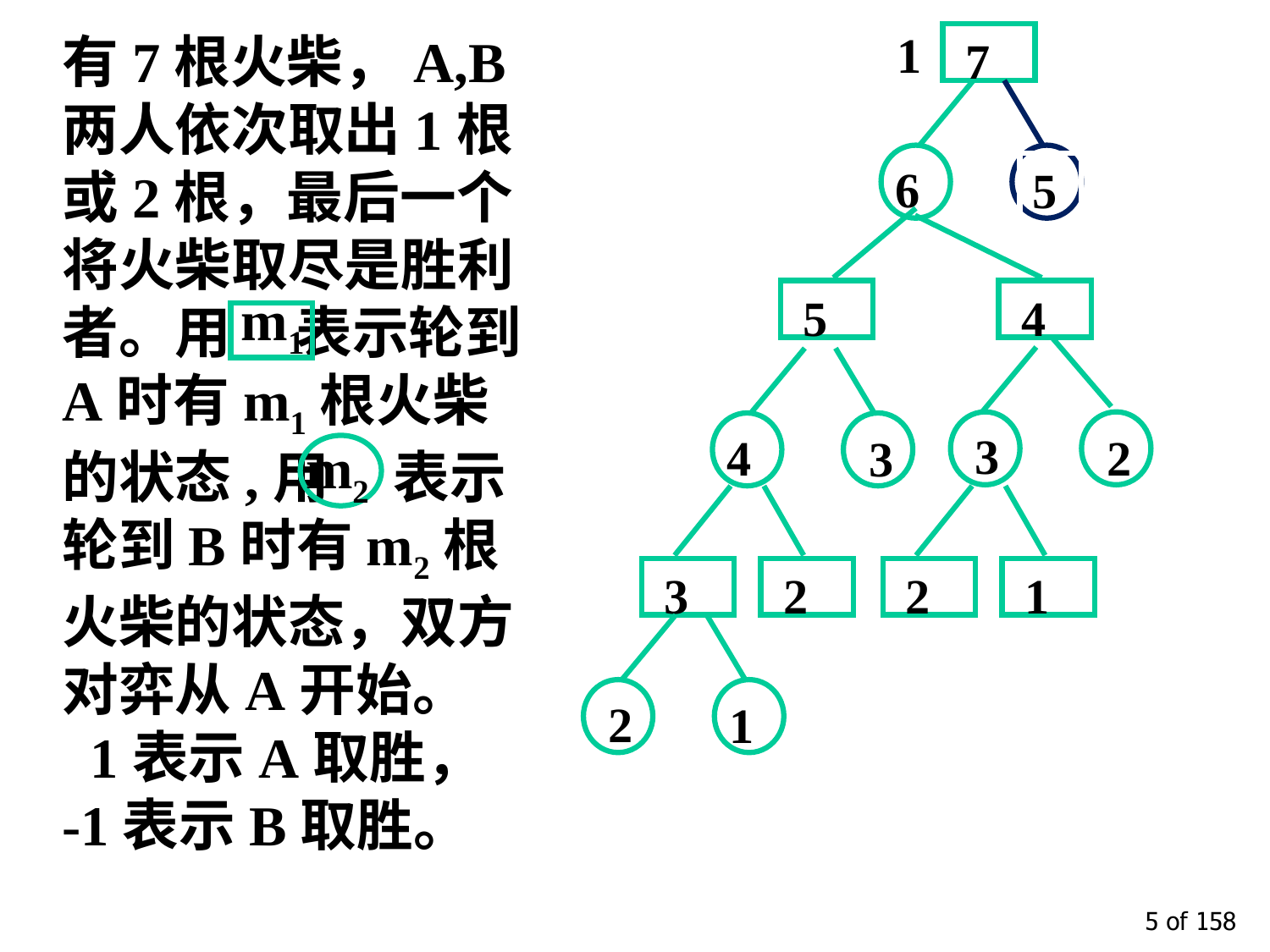

1
有7根火柴，A,B两人依次取出1根或2根，最后一个将火柴取尽是胜利者。用     表示轮到A时有m1根火柴的状态,用     表示轮到B时有m2根火柴的状态，双方对弈从A开始。
  1表示A取胜，
-1表示B取胜。
m1

m2

7

6
5

5

4

3
4
2
3

3

2

2

1

2
1

5 of 158